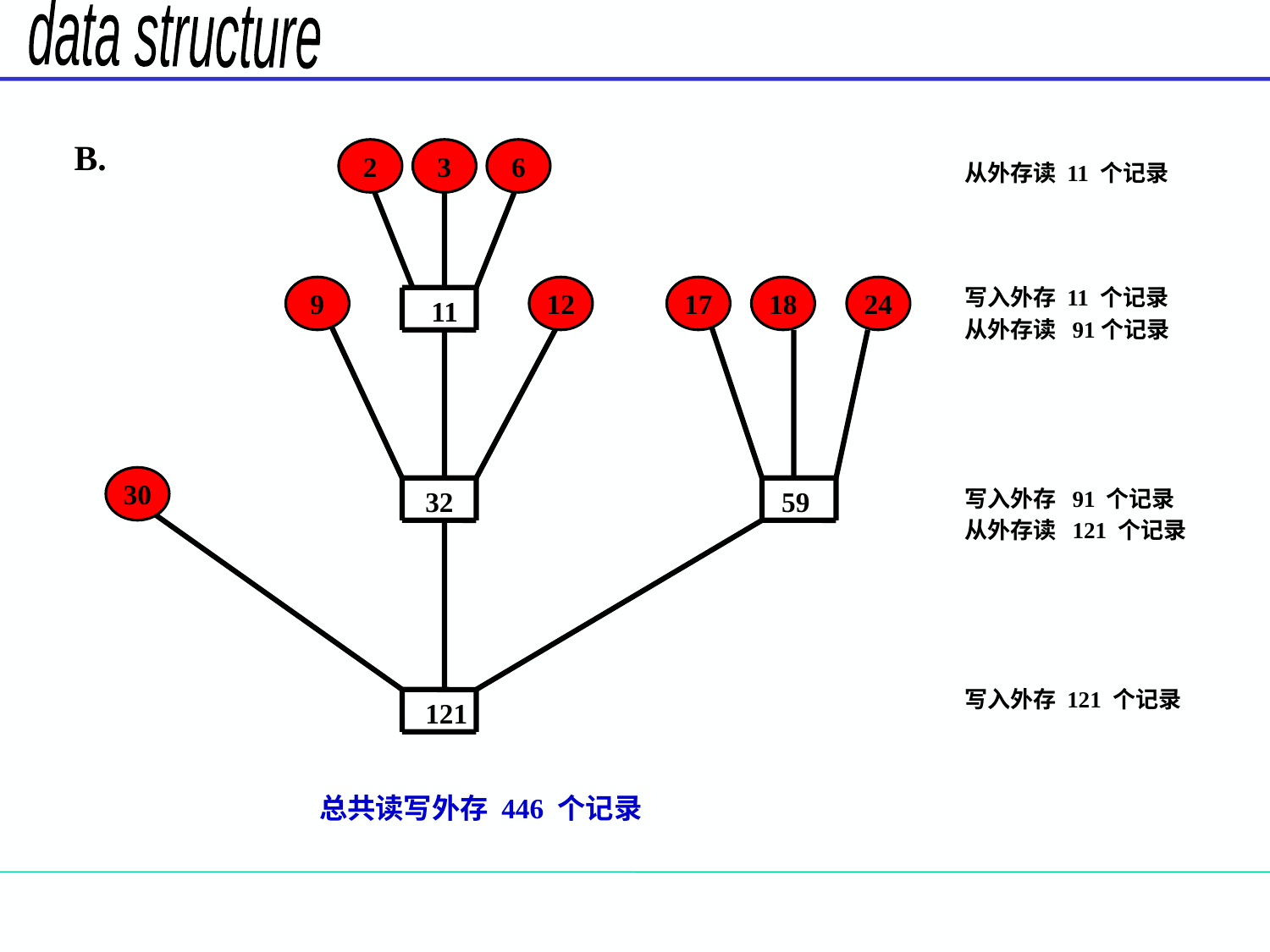

B.
2
3
6
从外存读 11 个记录

9
12
17
18
24
写入外存 11 个记录
11

从外存读  91个记录

30

32

 59

写入外存  91 个记录

从外存读  121 个记录

写入外存 121 个记录

121

总共读写外存 446 个记录